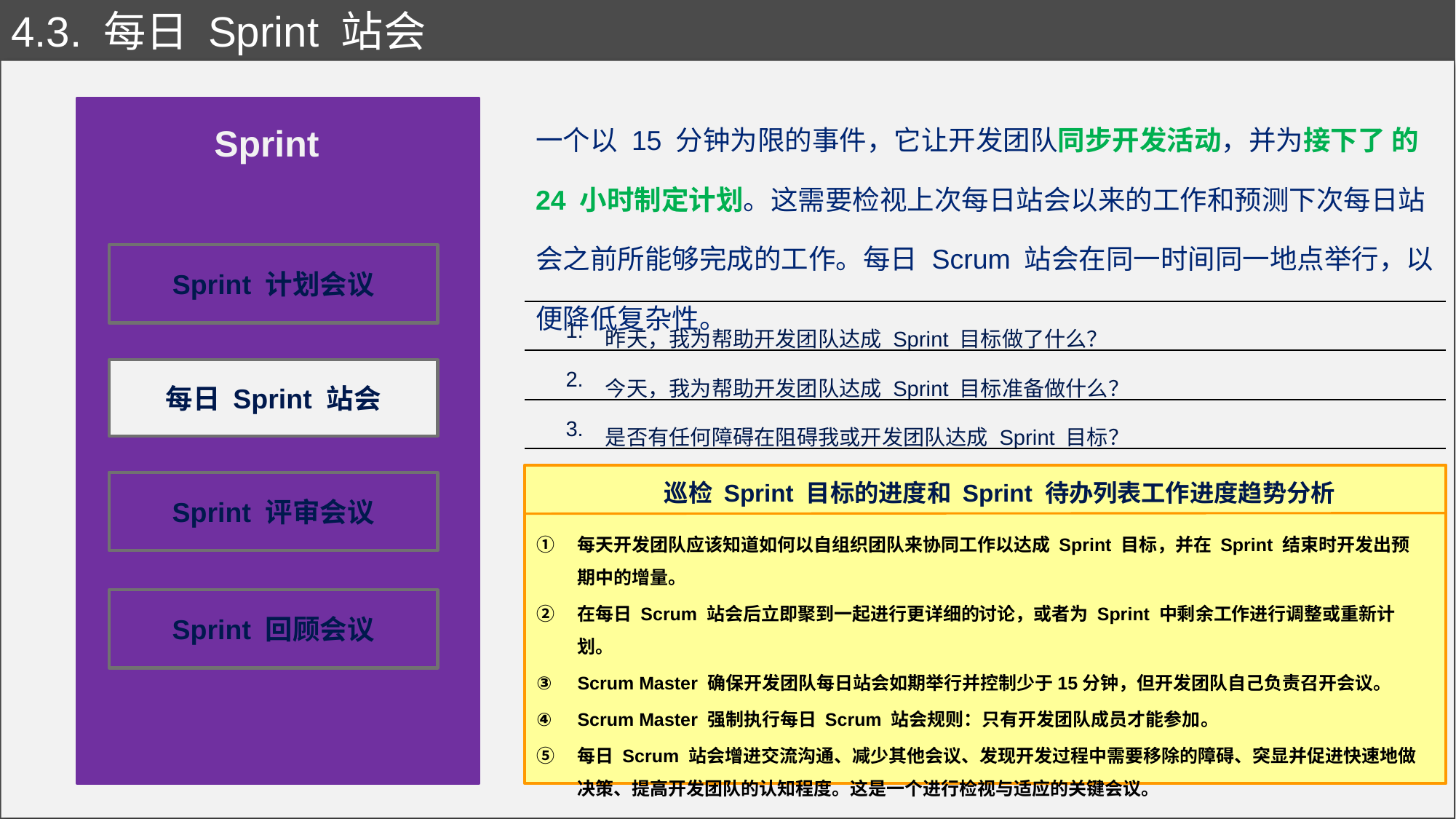

# 4.3. 每日 Sprint 站会
| 一个以 15 分钟为限的事件，它让开发团队同步开发活动，并为接下了 的 24 小时制定计划。这需要检视上次每日站会以来的工作和预测下次每日站会之前所能够完成的工作。每日 Scrum 站会在同一时间同一地点举行，以便降低复杂性。 |  |
| --- | --- |
| 1. | 昨天，我为帮助开发团队达成 Sprint 目标做了什么？ |
| 2. | 今天，我为帮助开发团队达成 Sprint 目标准备做什么？ |
| 3. | 是否有任何障碍在阻碍我或开发团队达成 Sprint 目标？ |

Sprint
Sprint 计划会议
每日 Sprint 站会

Sprint 评审会议
巡检 Sprint 目标的进度和 Sprint 待办列表工作进度趋势分析
每天开发团队应该知道如何以自组织团队来协同工作以达成 Sprint 目标，并在 Sprint 结束时开发出预期中的增量。
在每日 Scrum 站会后立即聚到一起进行更详细的讨论，或者为 Sprint 中剩余工作进行调整或重新计划。
Scrum Master 确保开发团队每日站会如期举行并控制少于15分钟，但开发团队自己负责召开会议。
Scrum Master 强制执行每日 Scrum 站会规则：只有开发团队成员才能参加。
每日 Scrum 站会增进交流沟通、减少其他会议、发现开发过程中需要移除的障碍、突显并促进快速地做决策、提高开发团队的认知程度。这是一个进行检视与适应的关键会议。
Sprint 回顾会议